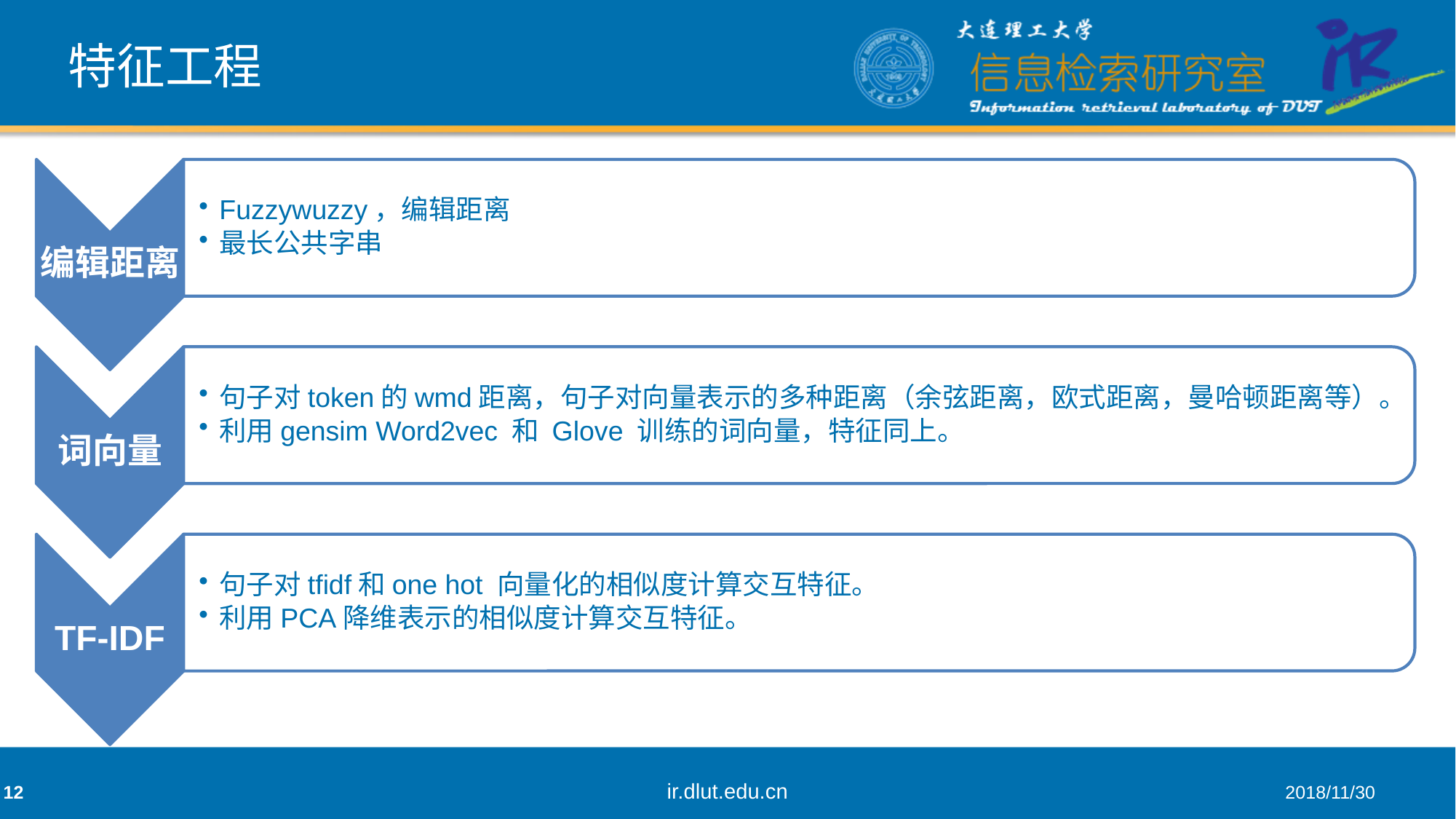

# 特征工程
编辑距离
Fuzzywuzzy，编辑距离
最长公共字串
词向量
句子对token的wmd距离，句子对向量表示的多种距离（余弦距离，欧式距离，曼哈顿距离等）。
利用gensim Word2vec 和 Glove 训练的词向量，特征同上。
TF-IDF
句子对tfidf和one hot 向量化的相似度计算交互特征。
利用PCA降维表示的相似度计算交互特征。